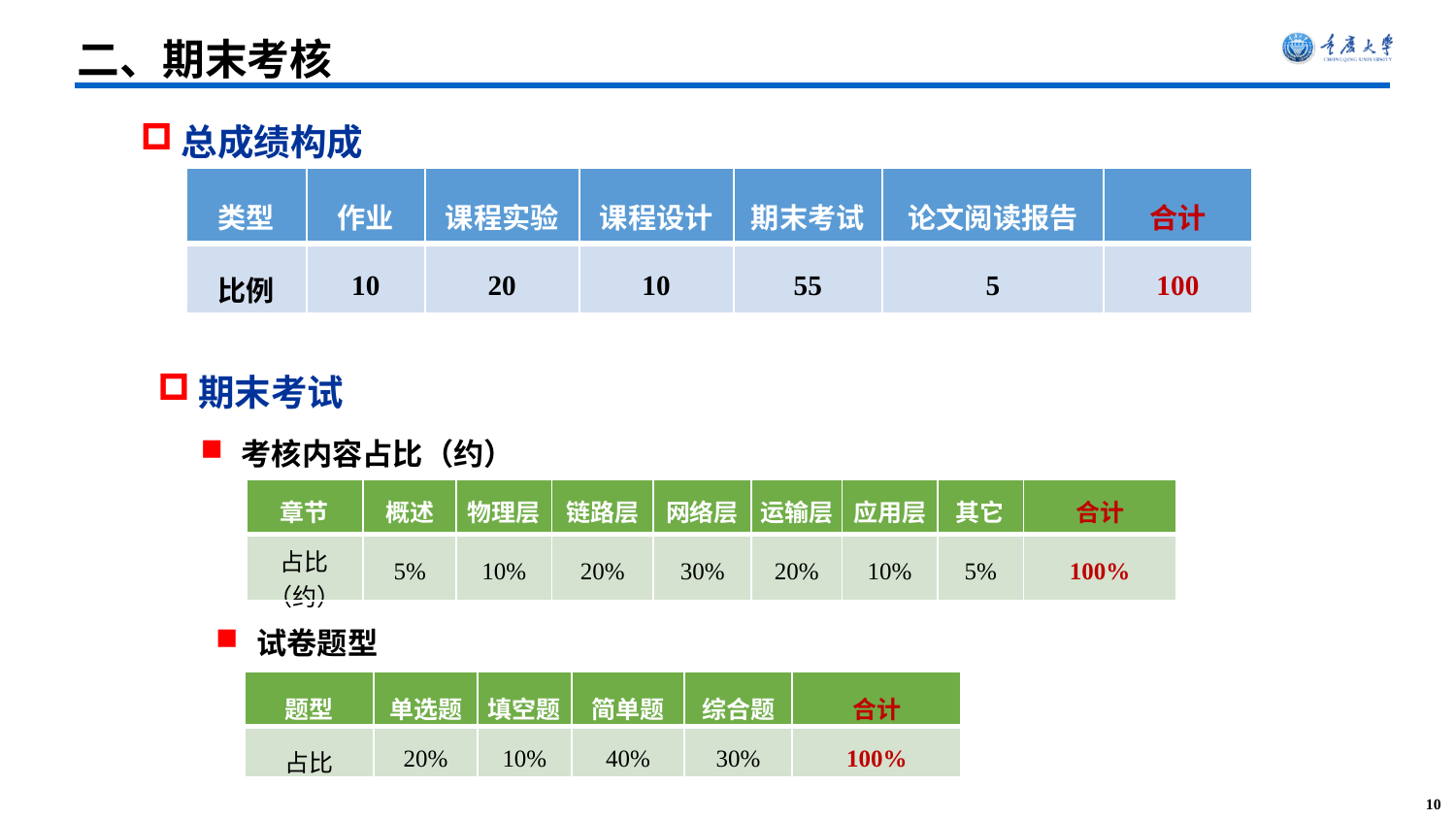

二、期末考核
总成绩构成
| 类型 | 作业 | 课程实验 | 课程设计 | 期末考试 | 论文阅读报告 | 合计 |
| --- | --- | --- | --- | --- | --- | --- |
| 比例 | 10 | 20 | 10 | 55 | 5 | 100 |
期末考试
考核内容占比（约）
| 章节 | 概述 | 物理层 | 链路层 | 网络层 | 运输层 | 应用层 | 其它 | 合计 |
| --- | --- | --- | --- | --- | --- | --- | --- | --- |
| 占比（约） | 5% | 10% | 20% | 30% | 20% | 10% | 5% | 100% |
试卷题型
| 题型 | 单选题 | 填空题 | 简单题 | 综合题 | 合计 |
| --- | --- | --- | --- | --- | --- |
| 占比 | 20% | 10% | 40% | 30% | 100% |